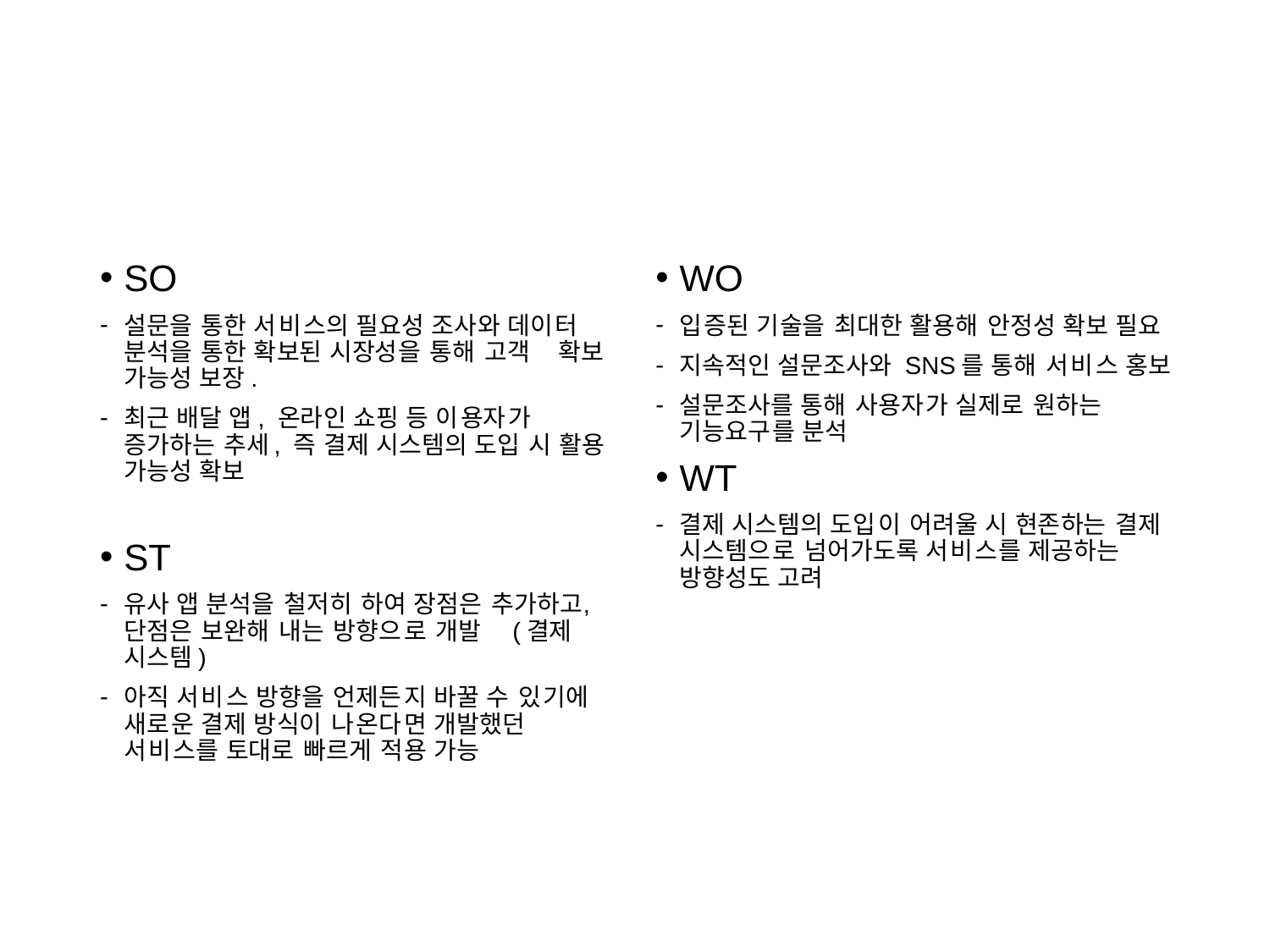

SO
설문을 통한 서비스의 필요성 조사와 데이터 분석을 통한 확보된 시장성을 통해 고객    확보 가능성 보장.
최근 배달 앱, 온라인 쇼핑 등 이용자가 증가하는 추세, 즉 결제 시스템의 도입 시 활용 가능성 확보

ST
유사 앱 분석을 철저히 하여 장점은 추가하고, 단점은 보완해 내는 방향으로 개발     (결제 시스템)
아직 서비스 방향을 언제든지 바꿀 수 있기에 새로운 결제 방식이 나온다면 개발했던 서비스를 토대로 빠르게 적용 가능

WO
입증된 기술을 최대한 활용해 안정성 확보 필요
지속적인 설문조사와 SNS를 통해 서비스 홍보
설문조사를 통해 사용자가 실제로 원하는 기능요구를 분석ㅇㅇㅇㅇㅇㅇㅇㅇㅇㅇㅇㅇㅇㅇ
WT
결제 시스템의 도입이 어려울 시 현존하는 결제 시스템으로 넘어가도록 서비스를 제공하는 방향성도 고려